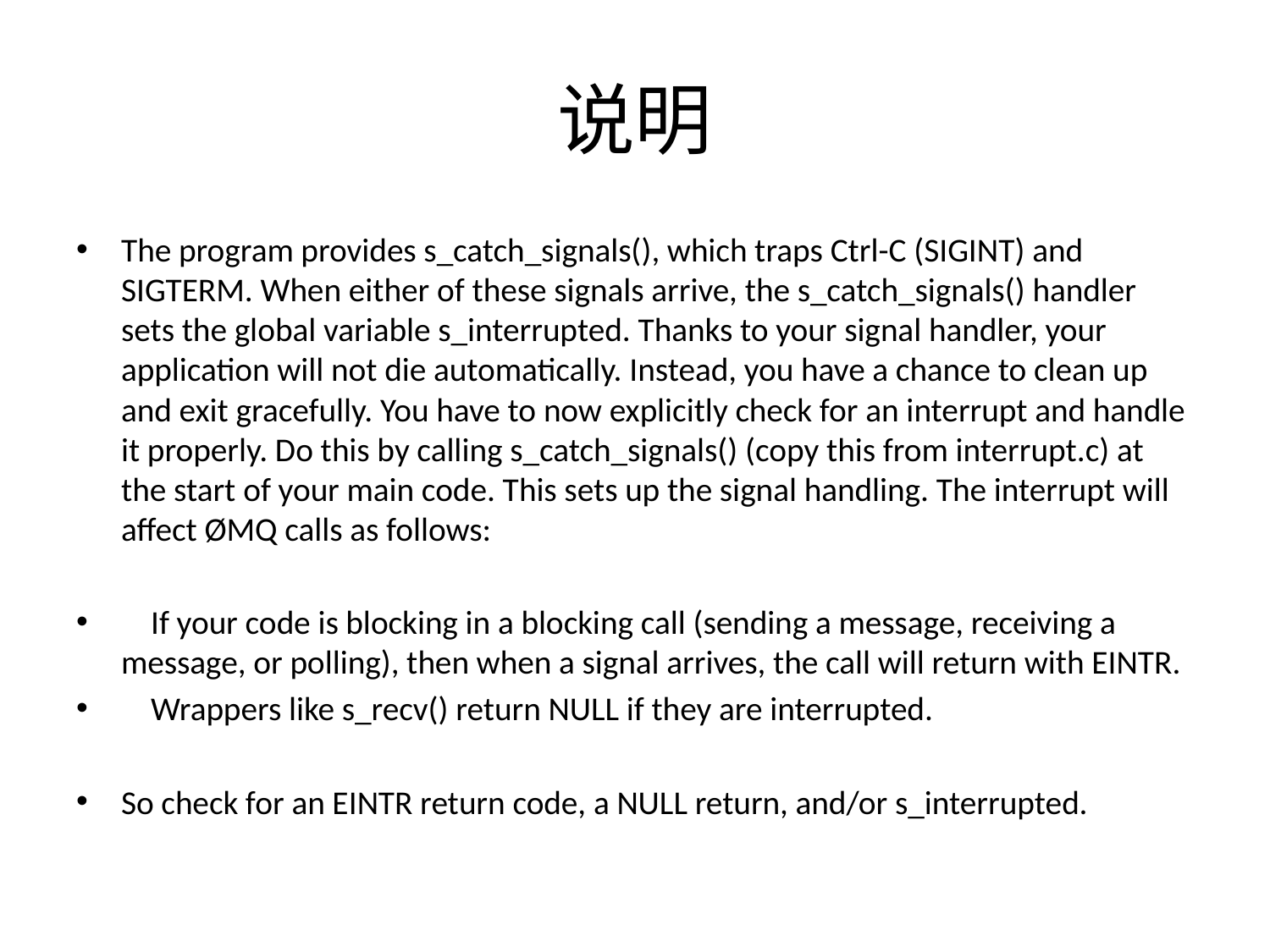

# 说明
The program provides s_catch_signals(), which traps Ctrl-C (SIGINT) and SIGTERM. When either of these signals arrive, the s_catch_signals() handler sets the global variable s_interrupted. Thanks to your signal handler, your application will not die automatically. Instead, you have a chance to clean up and exit gracefully. You have to now explicitly check for an interrupt and handle it properly. Do this by calling s_catch_signals() (copy this from interrupt.c) at the start of your main code. This sets up the signal handling. The interrupt will affect ØMQ calls as follows:

    If your code is blocking in a blocking call (sending a message, receiving a message, or polling), then when a signal arrives, the call will return with EINTR.
    Wrappers like s_recv() return NULL if they are interrupted.

So check for an EINTR return code, a NULL return, and/or s_interrupted.